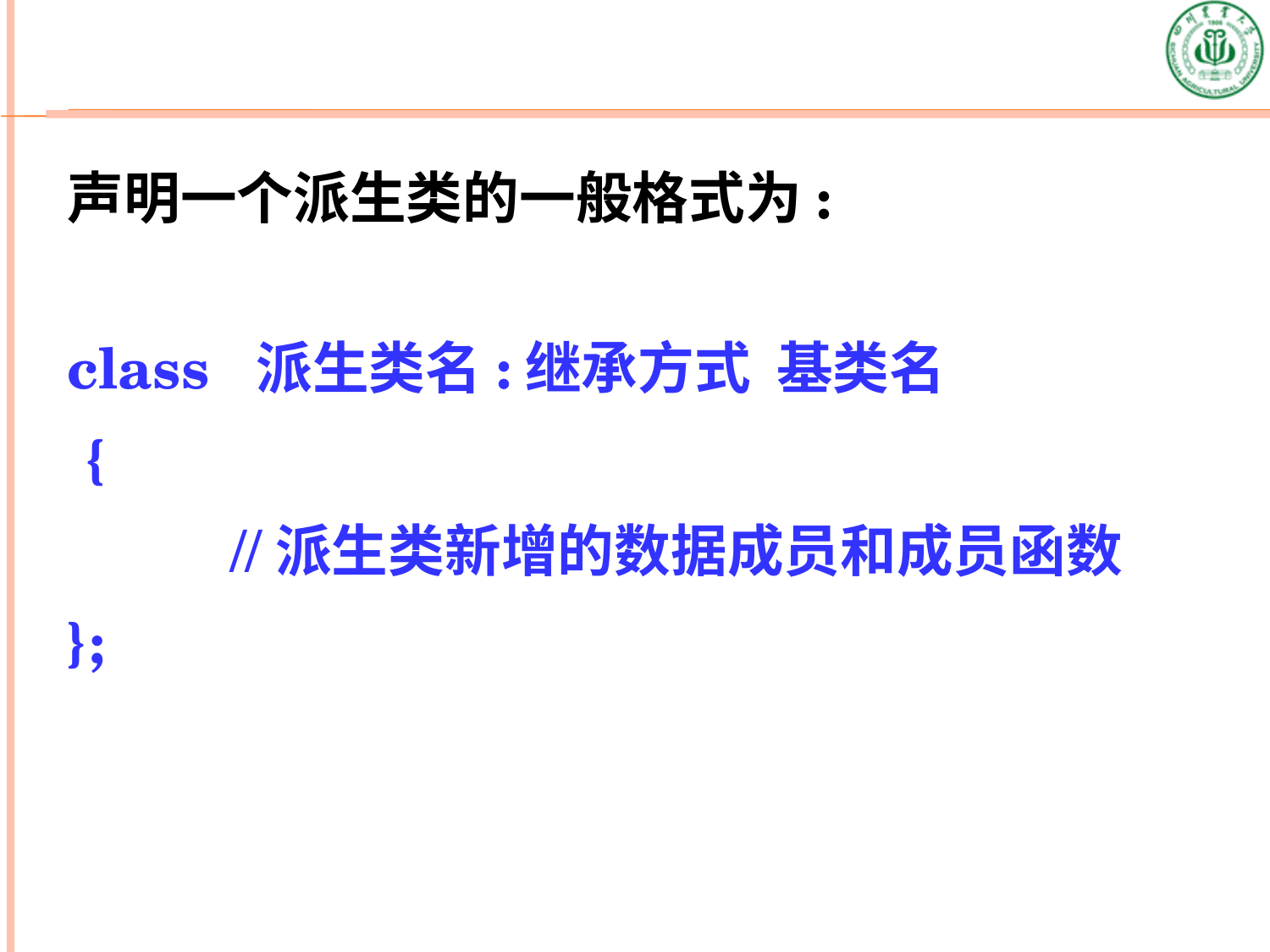

声明一个派生类的一般格式为:

class  派生类名:继承方式  基类名
 {
          //派生类新增的数据成员和成员函数
};